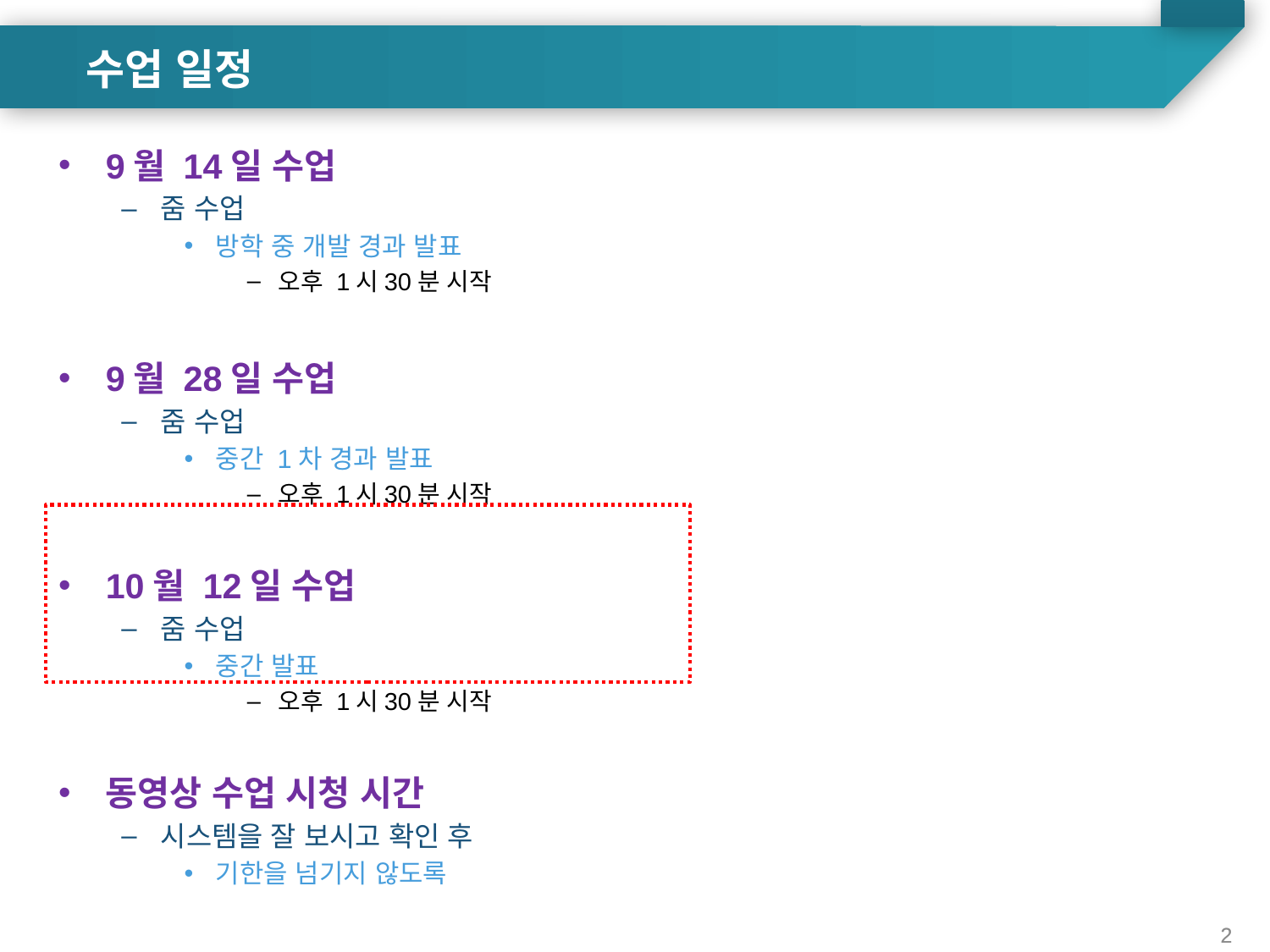

수업 일정
9월 14일 수업
줌 수업
방학 중 개발 경과 발표
오후 1시30분 시작

9월 28일 수업
줌 수업
중간 1차 경과 발표
오후 1시30분 시작

10월 12일 수업
줌 수업
중간 발표
오후 1시30분 시작

동영상 수업 시청 시간
시스템을 잘 보시고 확인 후
기한을 넘기지 않도록

2